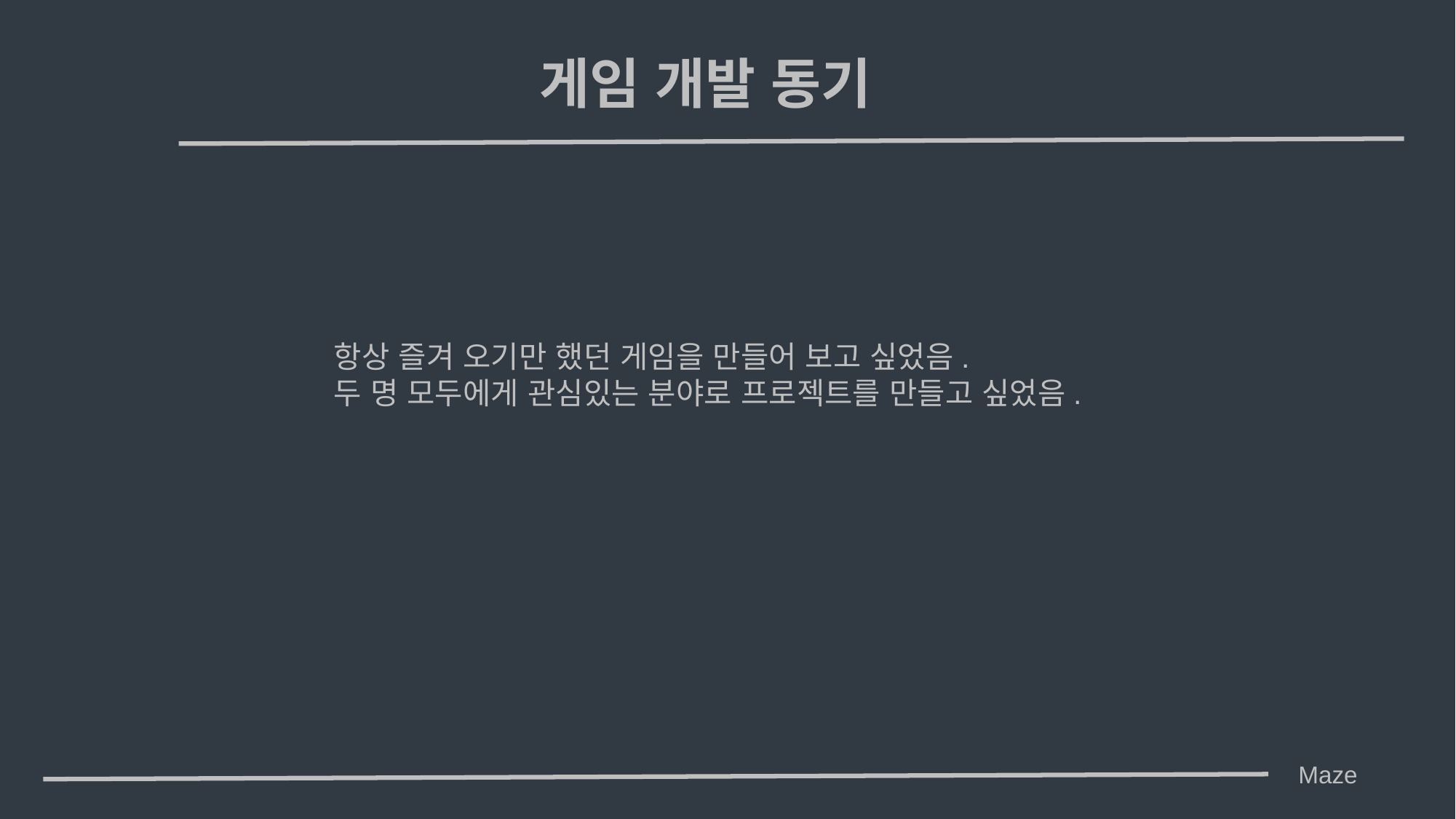

게임 개발 동기
항상 즐겨 오기만 했던 게임을 만들어 보고 싶었음.
두 명 모두에게 관심있는 분야로 프로젝트를 만들고 싶었음.
Maze